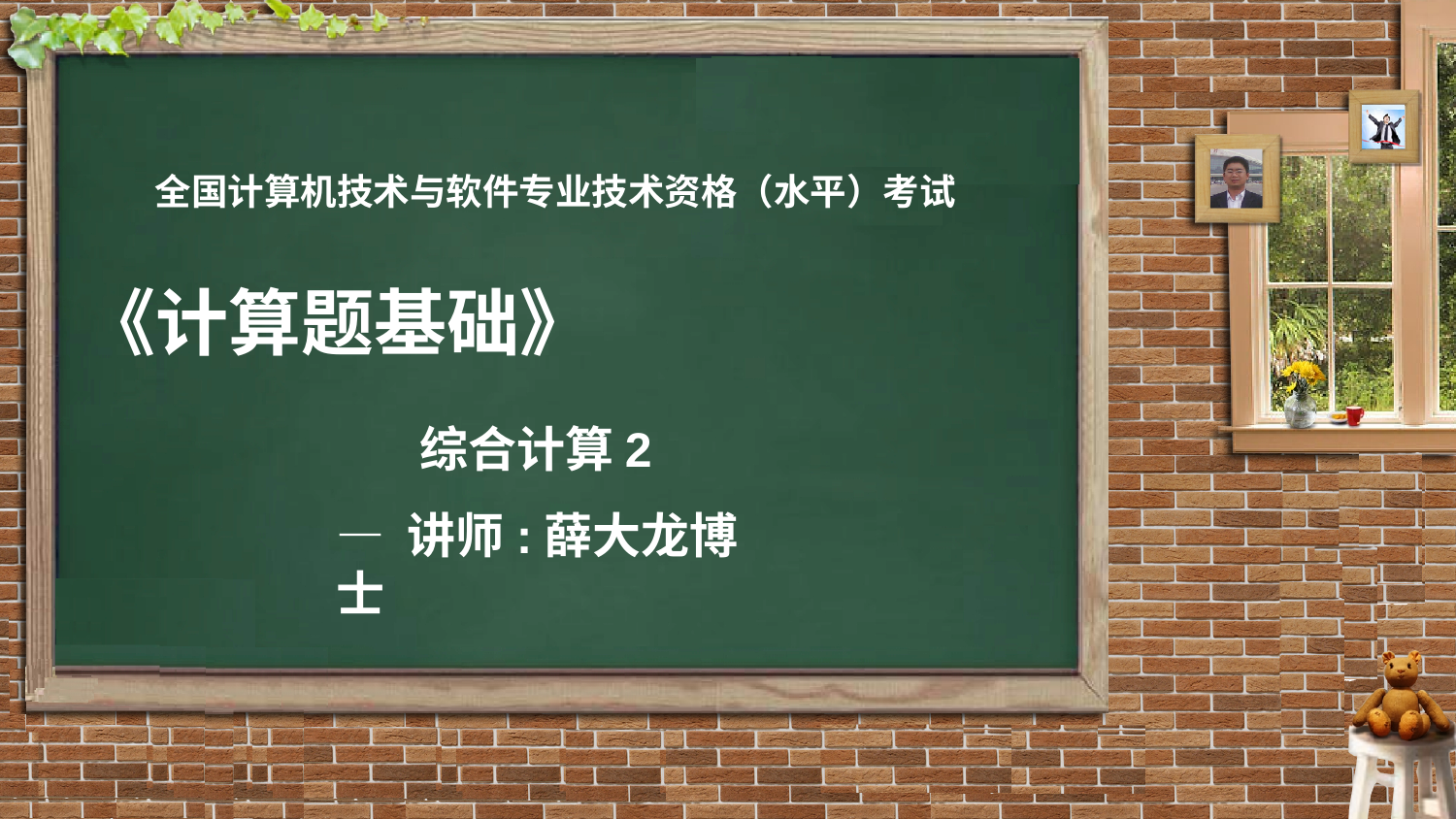

全国计算机技术与软件专业技术资格（水平）考试
《计算题基础》
综合计算2
— 讲师:薛大龙博士